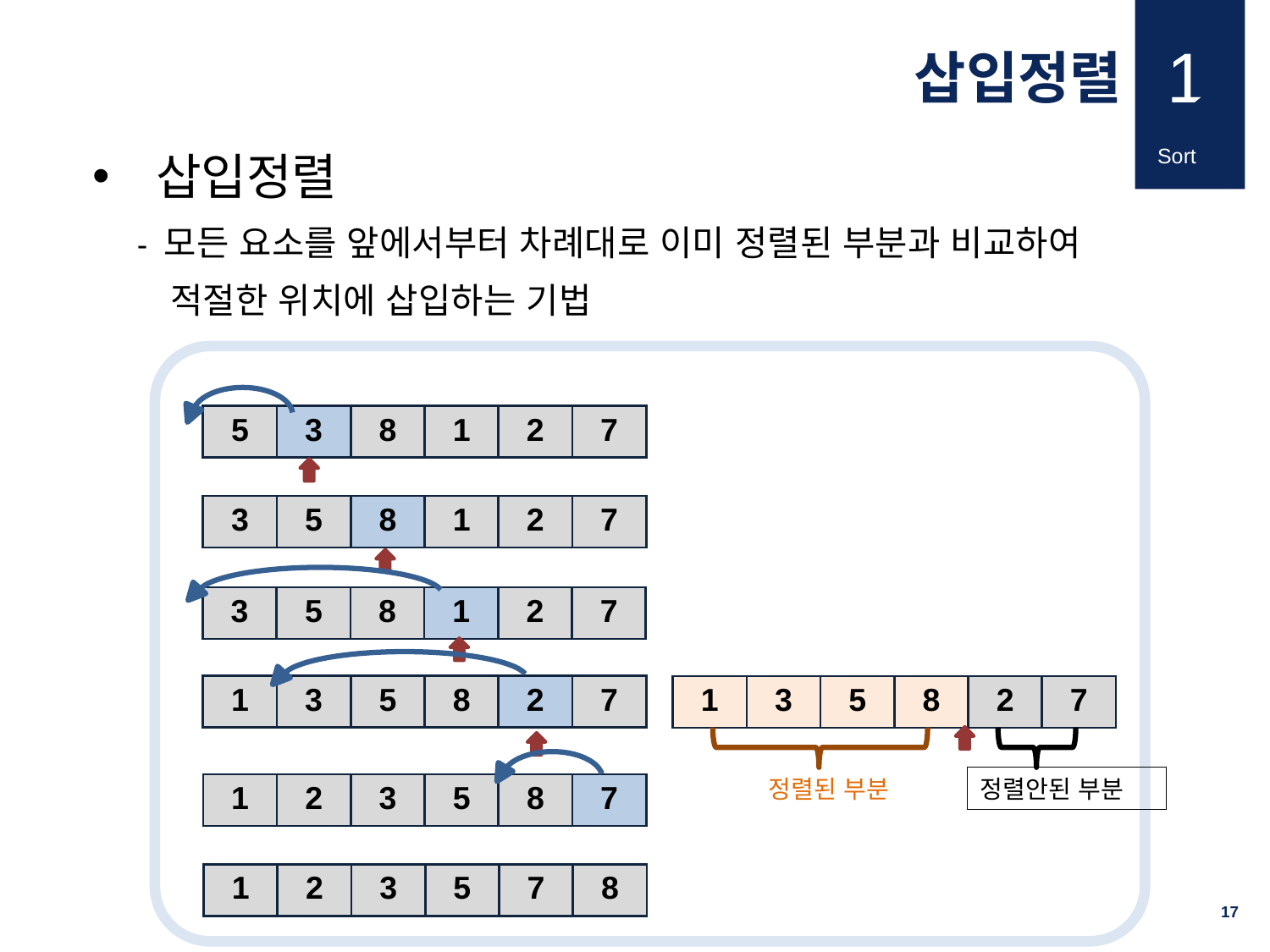

1

삽입정렬
삽입정렬
     - 모든 요소를 앞에서부터 차례대로 이미 정렬된 부분과 비교하여
       적절한 위치에 삽입하는 기법

Sort

| 5 | 3 | 8 | 1 | 2 | 7 |
| --- | --- | --- | --- | --- | --- |

| 3 | 5 | 8 | 1 | 2 | 7 |
| --- | --- | --- | --- | --- | --- |

| 3 | 5 | 8 | 1 | 2 | 7 |
| --- | --- | --- | --- | --- | --- |

| 1 | 3 | 5 | 8 | 2 | 7 |
| --- | --- | --- | --- | --- | --- |
| 1 | 3 | 5 | 8 | 2 | 7 |
| --- | --- | --- | --- | --- | --- |

정렬안된 부분
정렬된 부분
| 1 | 2 | 3 | 5 | 8 | 7 |
| --- | --- | --- | --- | --- | --- |
| 1 | 2 | 3 | 5 | 7 | 8 |
| --- | --- | --- | --- | --- | --- |
17